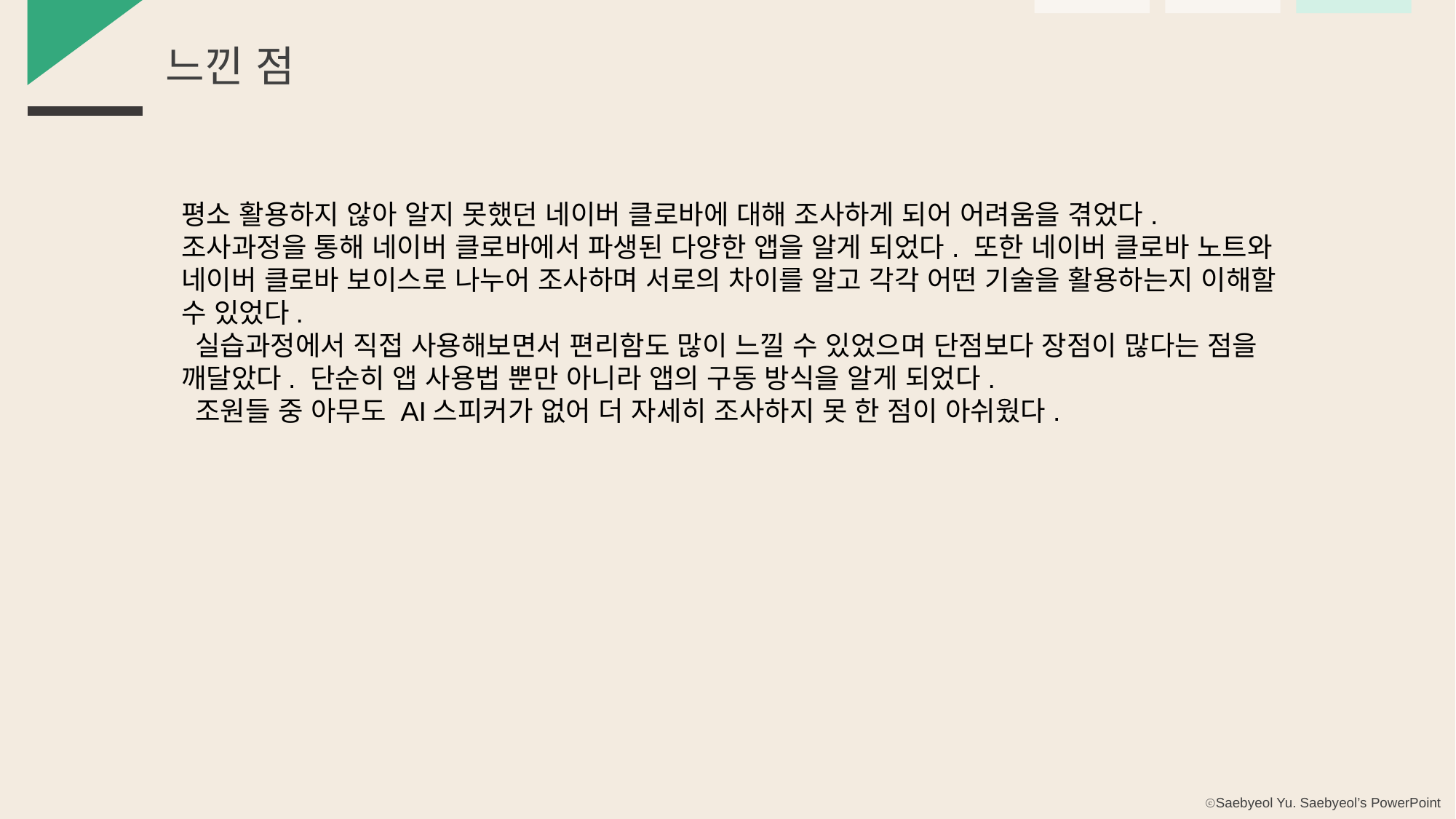

느낀 점
평소 활용하지 않아 알지 못했던 네이버 클로바에 대해 조사하게 되어 어려움을 겪었다. 조사과정을 통해 네이버 클로바에서 파생된 다양한 앱을 알게 되었다. 또한 네이버 클로바 노트와 네이버 클로바 보이스로 나누어 조사하며 서로의 차이를 알고 각각 어떤 기술을 활용하는지 이해할 수 있었다.
 실습과정에서 직접 사용해보면서 편리함도 많이 느낄 수 있었으며 단점보다 장점이 많다는 점을 깨달았다. 단순히 앱 사용법 뿐만 아니라 앱의 구동 방식을 알게 되었다.
 조원들 중 아무도 AI스피커가 없어 더 자세히 조사하지 못 한 점이 아쉬웠다.